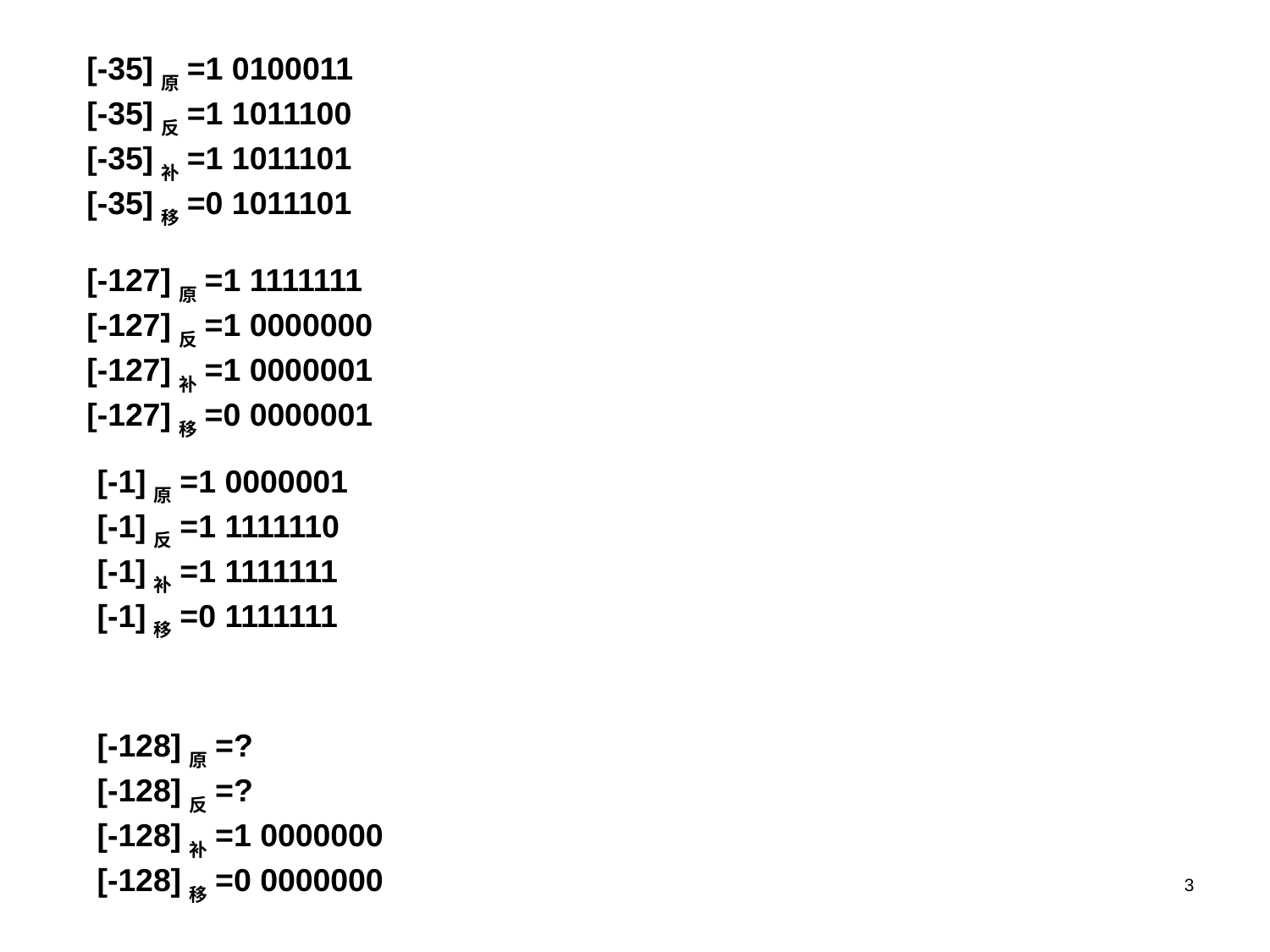

[-35]原=1 0100011
[-35]反=1 1011100
[-35]补=1 1011101
[-35]移=0 1011101
[-127]原=1 1111111
[-127]反=1 0000000
[-127]补=1 0000001
[-127]移=0 0000001
[-1]原=1 0000001
[-1]反=1 1111110
[-1]补=1 1111111
[-1]移=0 1111111
[-128]原=?
[-128]反=?
[-128]补=1 0000000
[-128]移=0 0000000
3